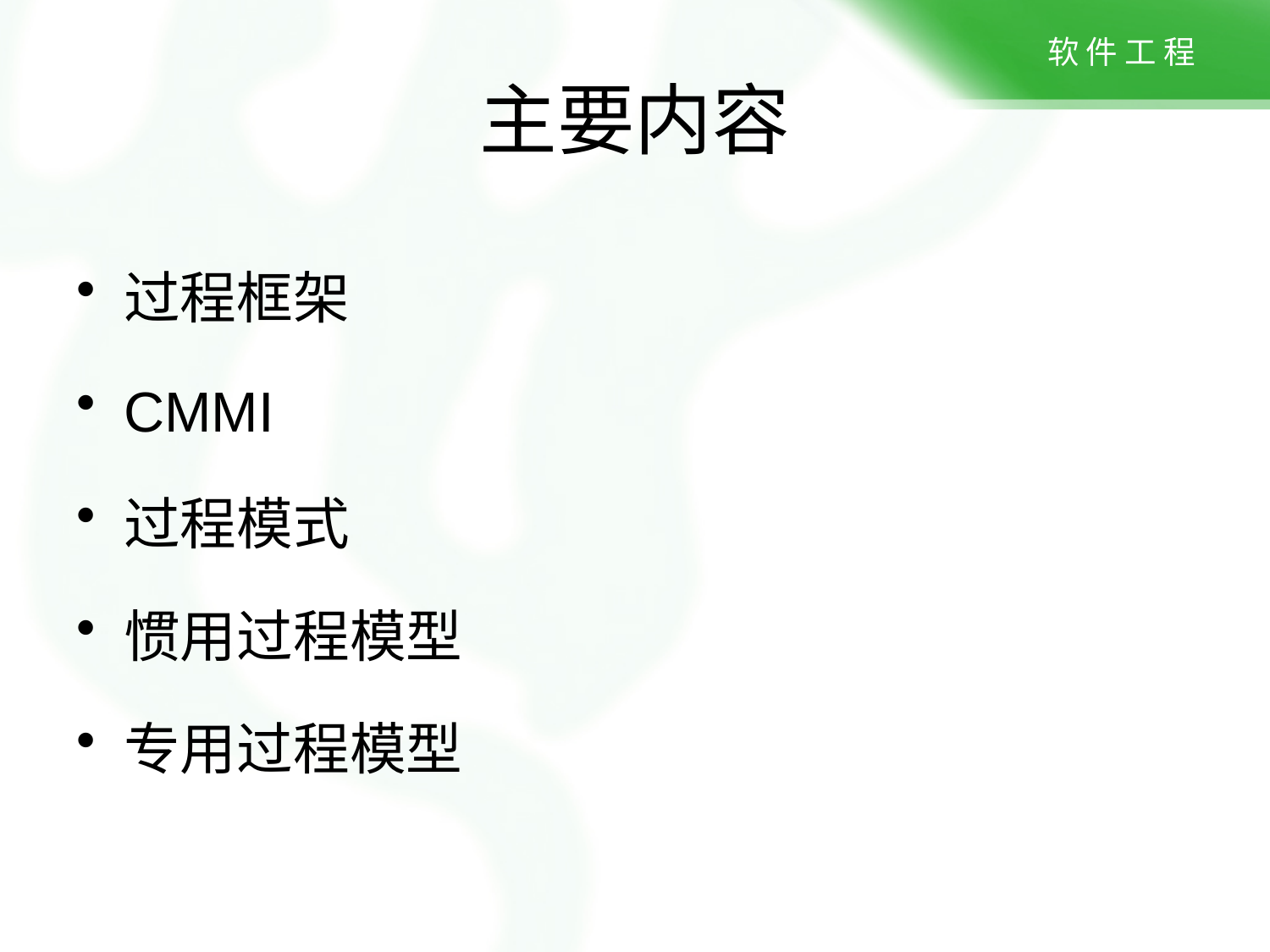

# 主要内容
过程框架
CMMI
过程模式
惯用过程模型
专用过程模型